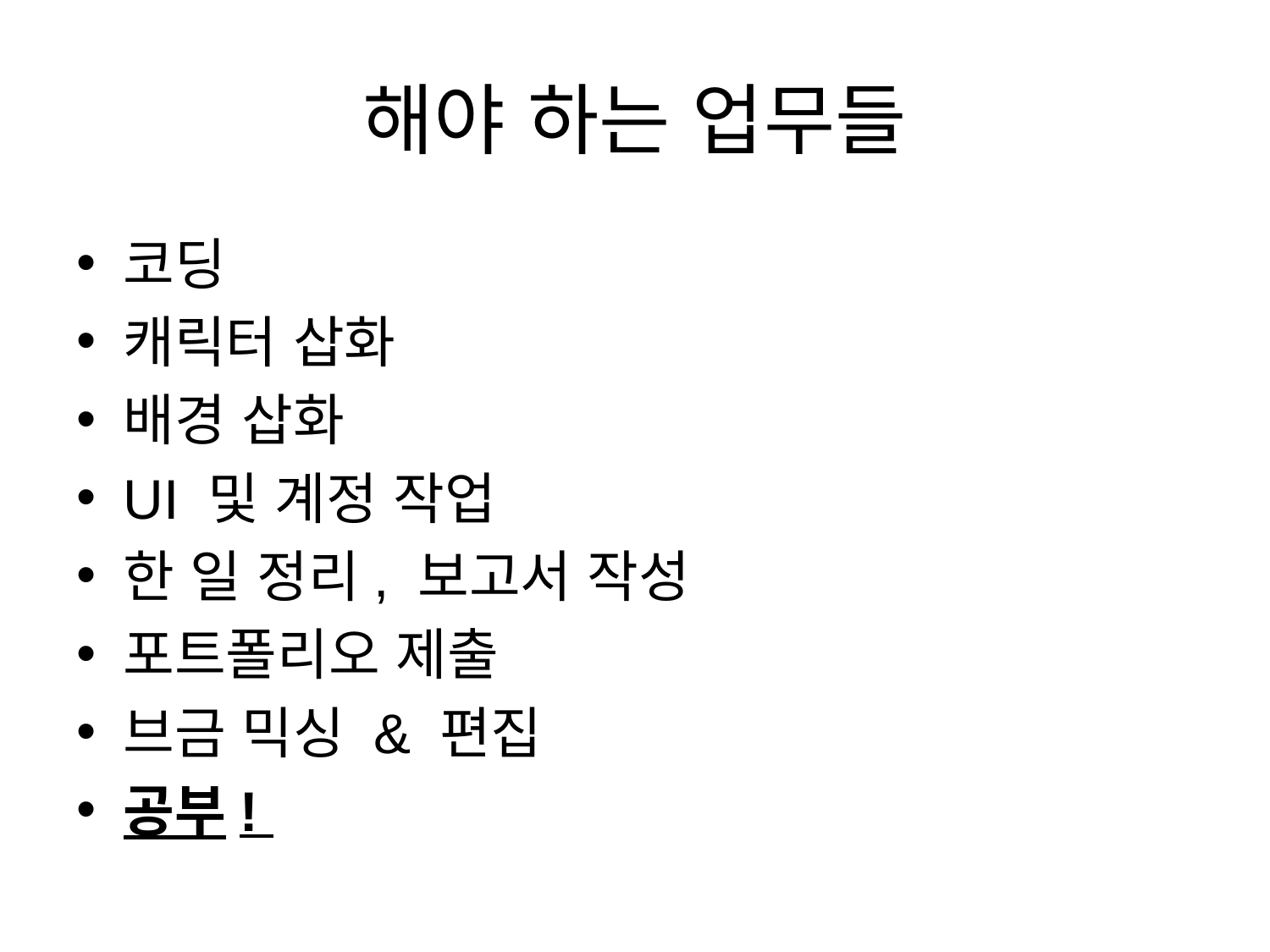

# 해야 하는 업무들
코딩
캐릭터 삽화
배경 삽화
UI 및 계정 작업
한 일 정리, 보고서 작성
포트폴리오 제출
브금 믹싱 & 편집
공부!